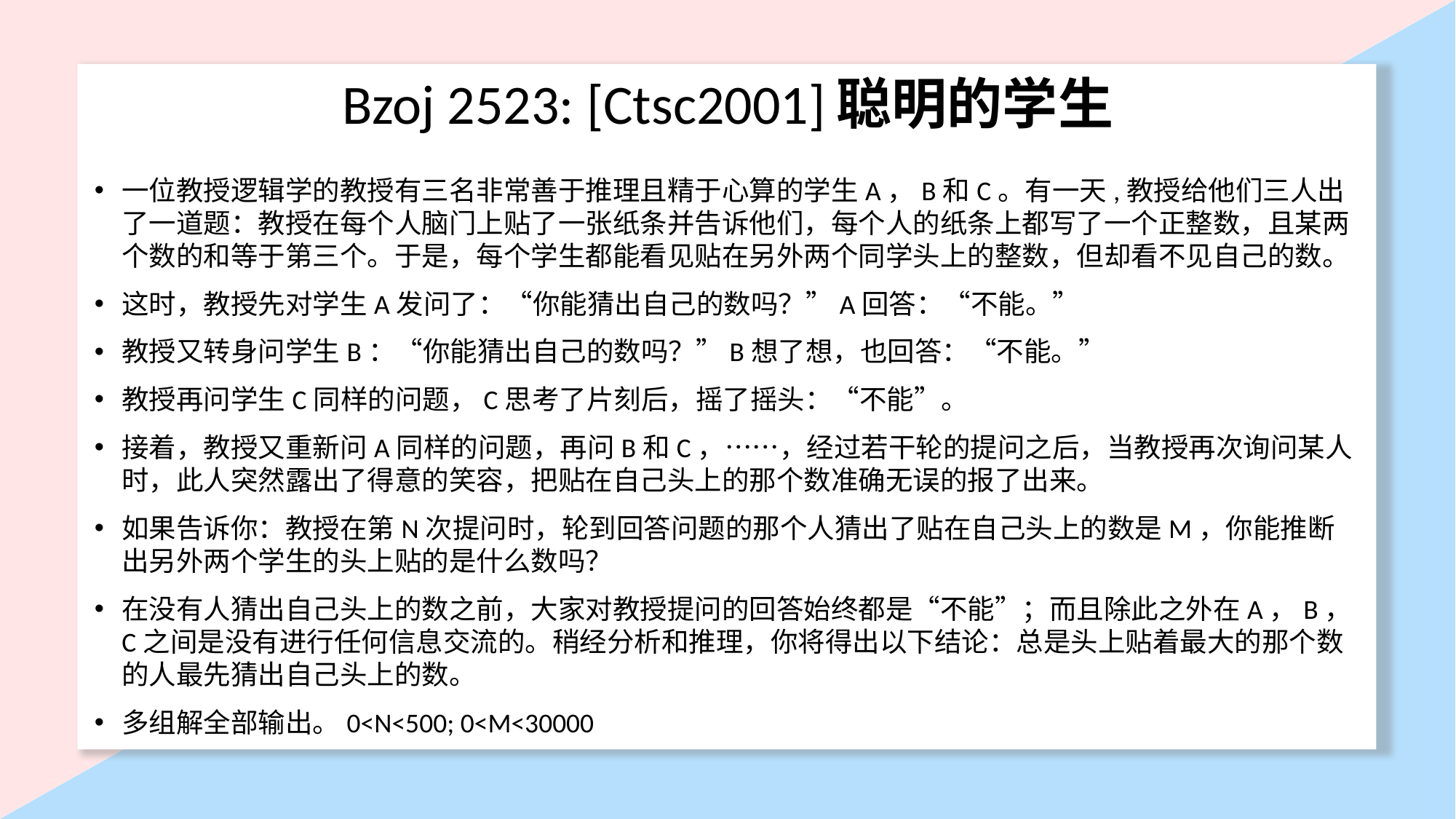

# Bzoj 2523: [Ctsc2001]聪明的学生
一位教授逻辑学的教授有三名非常善于推理且精于心算的学生A，B和C。有一天,教授给他们三人出了一道题：教授在每个人脑门上贴了一张纸条并告诉他们，每个人的纸条上都写了一个正整数，且某两个数的和等于第三个。于是，每个学生都能看见贴在另外两个同学头上的整数，但却看不见自己的数。
这时，教授先对学生A发问了：“你能猜出自己的数吗？”A回答：“不能。”
教授又转身问学生B：“你能猜出自己的数吗？”B想了想，也回答：“不能。”
教授再问学生C同样的问题，C思考了片刻后，摇了摇头：“不能”。
接着，教授又重新问A同样的问题，再问B和C，……，经过若干轮的提问之后，当教授再次询问某人时，此人突然露出了得意的笑容，把贴在自己头上的那个数准确无误的报了出来。
如果告诉你：教授在第N次提问时，轮到回答问题的那个人猜出了贴在自己头上的数是M，你能推断出另外两个学生的头上贴的是什么数吗？
在没有人猜出自己头上的数之前，大家对教授提问的回答始终都是“不能”；而且除此之外在A，B，C之间是没有进行任何信息交流的。稍经分析和推理，你将得出以下结论：总是头上贴着最大的那个数的人最先猜出自己头上的数。
多组解全部输出。0<N<500; 0<M<30000